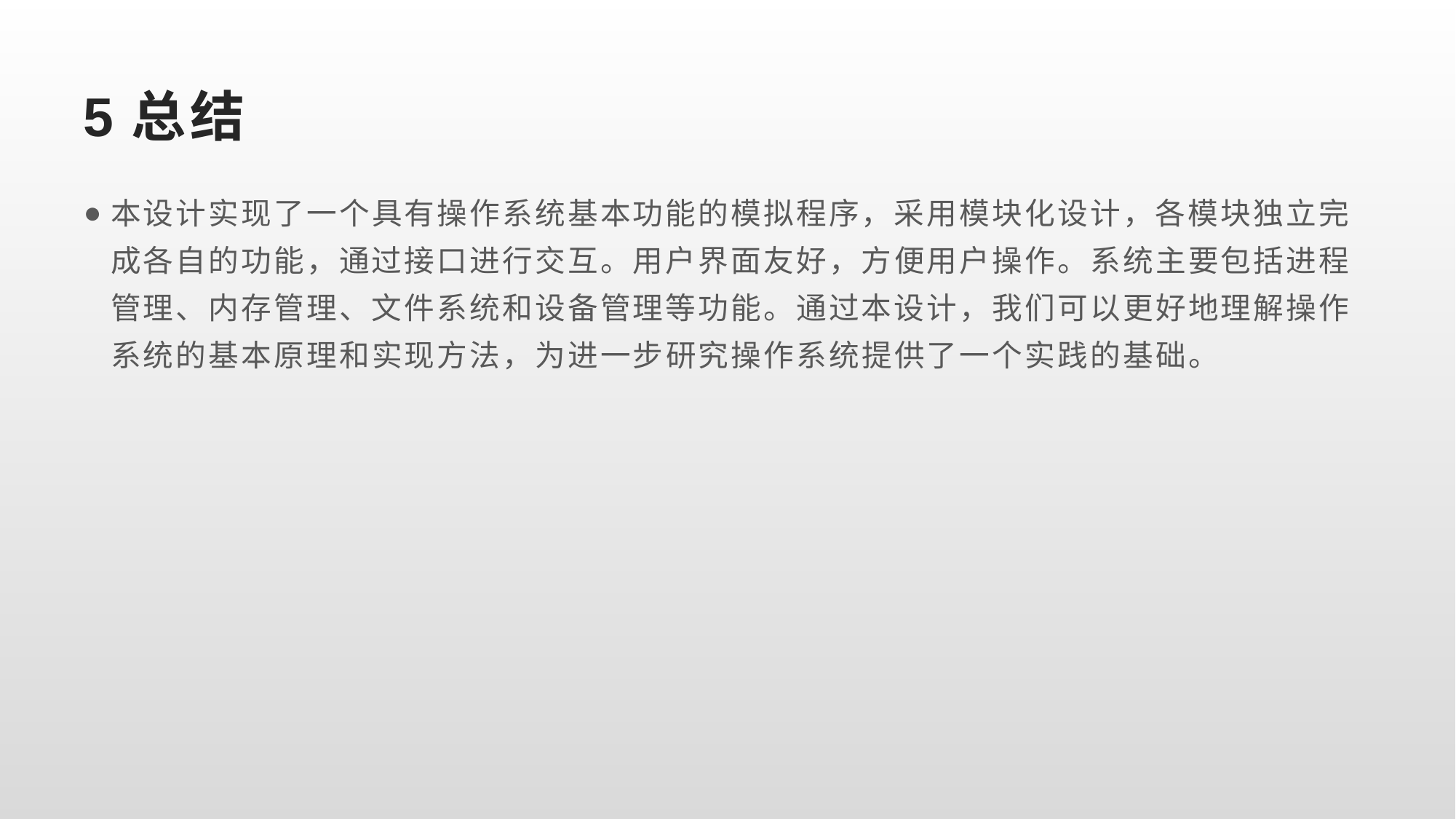

# 5总结
本设计实现了一个具有操作系统基本功能的模拟程序，采用模块化设计，各模块独立完成各自的功能，通过接口进行交互。用户界面友好，方便用户操作。系统主要包括进程管理、内存管理、文件系统和设备管理等功能。通过本设计，我们可以更好地理解操作系统的基本原理和实现方法，为进一步研究操作系统提供了一个实践的基础。